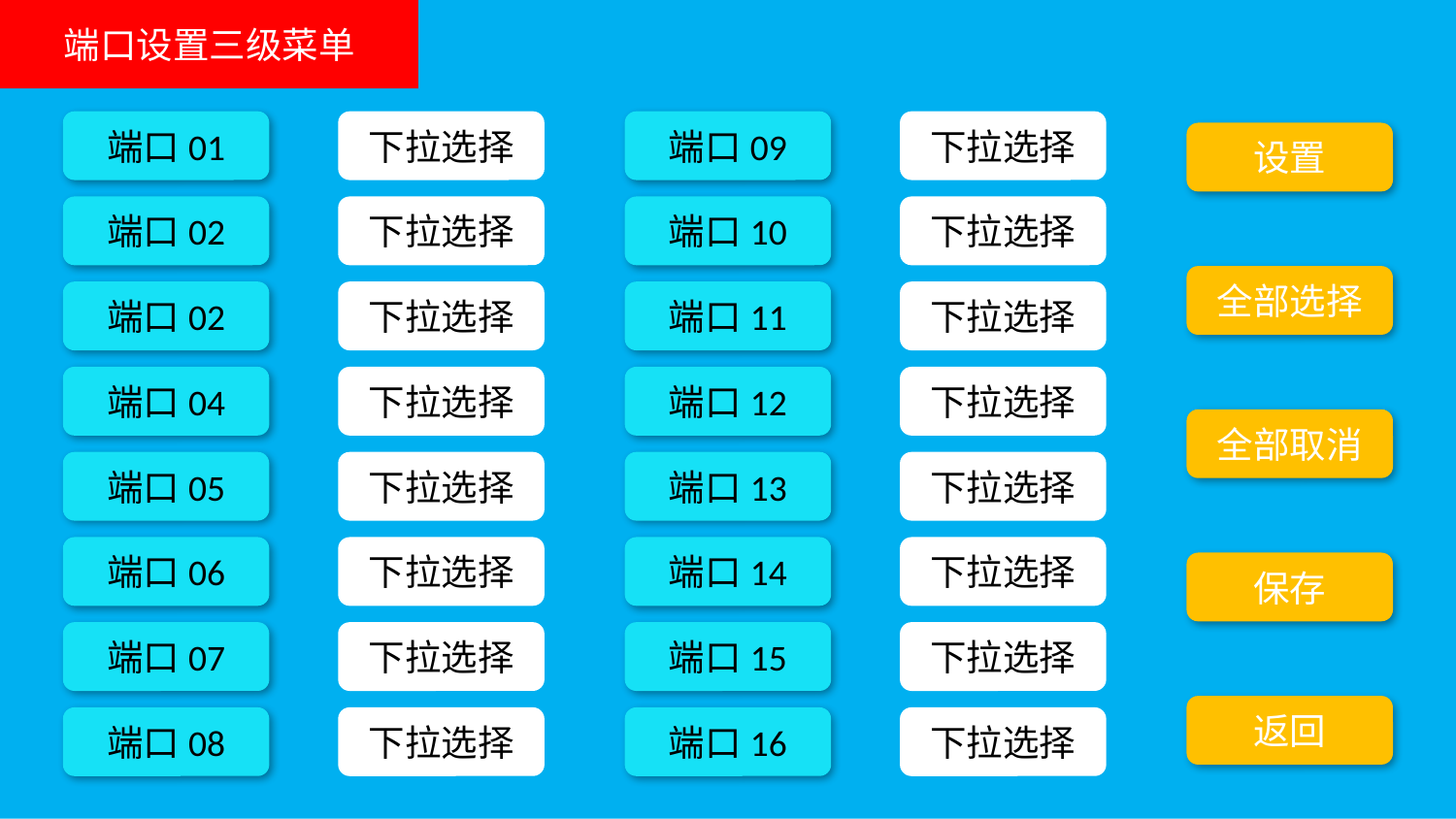

端口设置三级菜单
端口01
下拉选择
端口09
下拉选择
设置
端口02
下拉选择
端口10
下拉选择
全部选择
端口02
下拉选择
端口11
下拉选择
端口04
下拉选择
端口12
下拉选择
全部取消
端口05
下拉选择
端口13
下拉选择
端口06
下拉选择
端口14
下拉选择
保存
端口07
下拉选择
端口15
下拉选择
返回
端口08
下拉选择
端口16
下拉选择